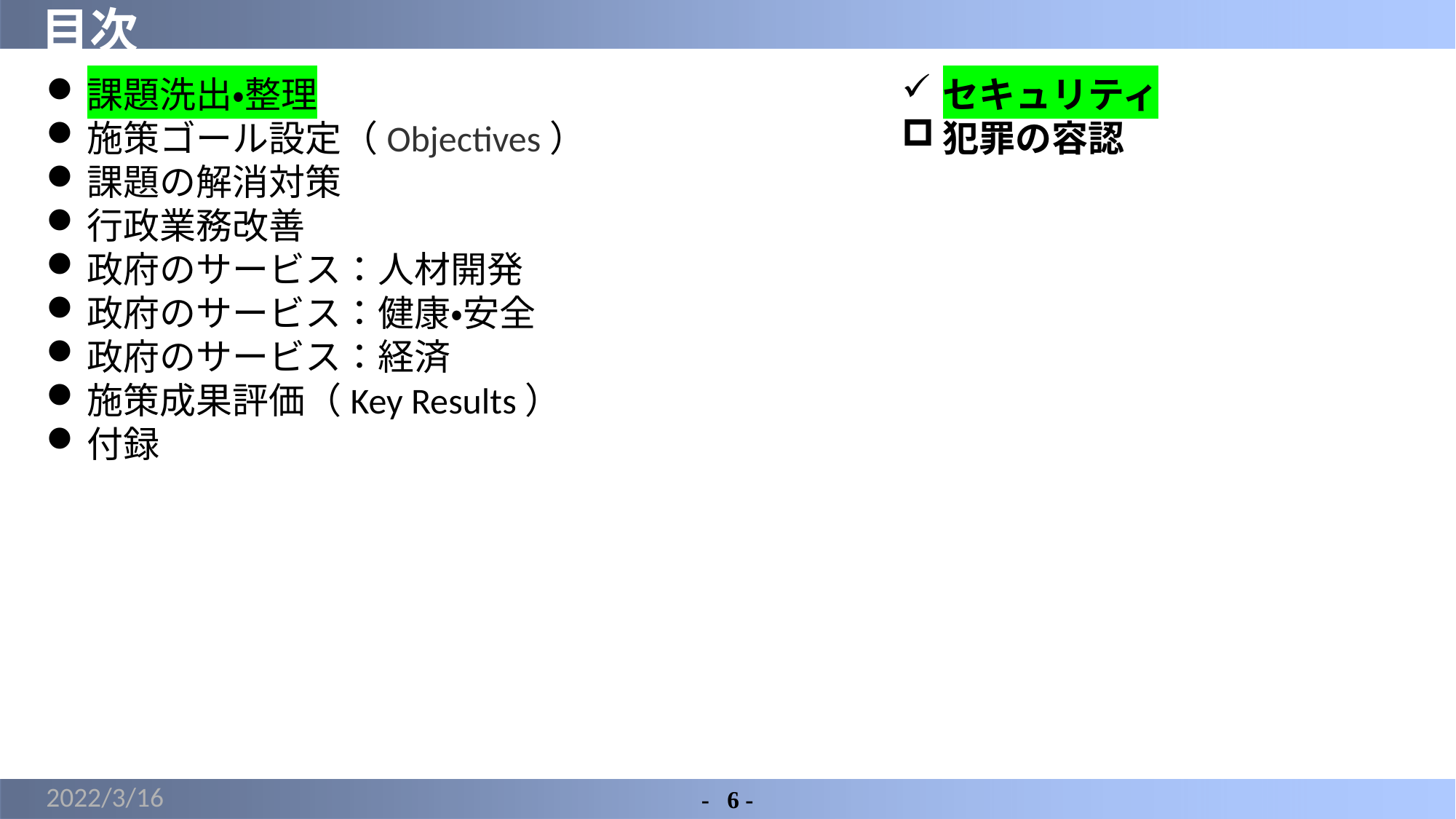

# 目次
課題洗出・整理
施策ゴール設定（Objectives）
課題の解消対策
行政業務改善
政府のサービス：人材開発
政府のサービス：健康・安全
政府のサービス：経済
施策成果評価（Key Results）
付録
セキュリティ
犯罪の容認
2022/3/16
-	6 -